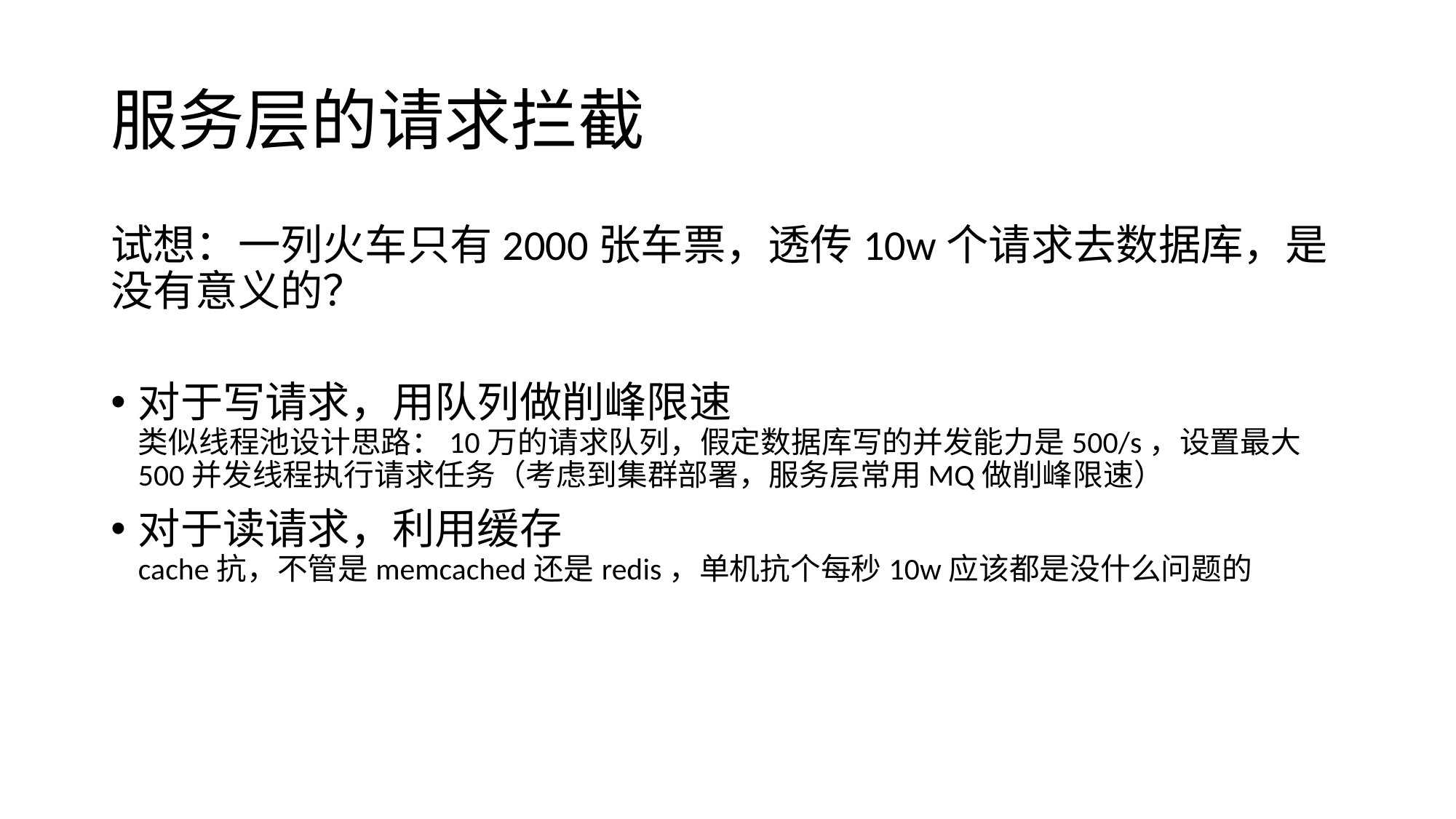

# 服务层的请求拦截
试想：一列火车只有2000张车票，透传10w个请求去数据库，是没有意义的？
对于写请求，用队列做削峰限速
类似线程池设计思路：10万的请求队列，假定数据库写的并发能力是500/s，设置最大500并发线程执行请求任务（考虑到集群部署，服务层常用MQ做削峰限速）
对于读请求，利用缓存
cache抗，不管是memcached还是redis，单机抗个每秒10w应该都是没什么问题的